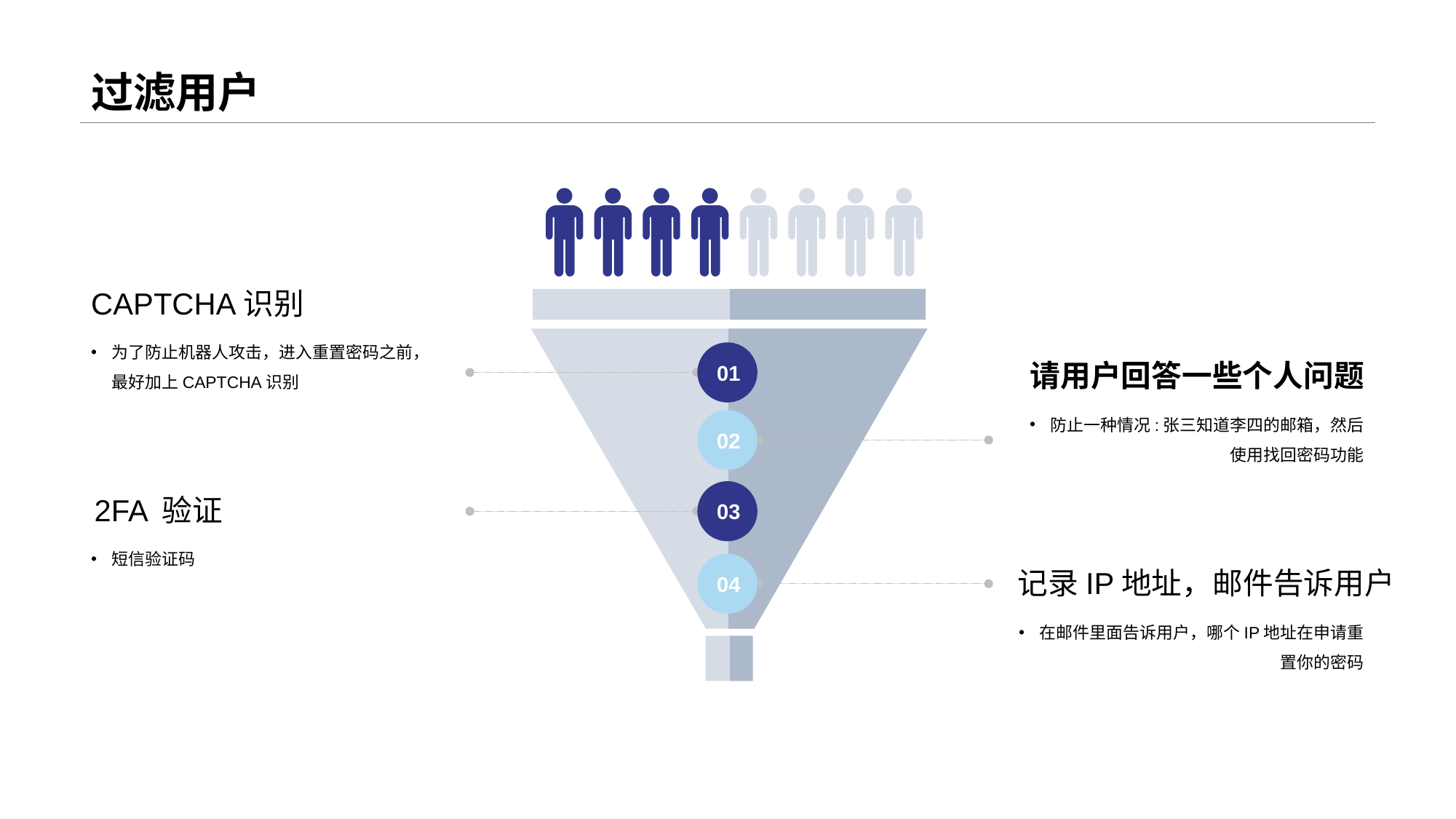

# 过滤用户

CAPTCHA识别

为了防止机器人攻击，进入重置密码之前，最好加上CAPTCHA识别

01
请用户回答一些个人问题
防止一种情况:张三知道李四的邮箱，然后使用找回密码功能
02
2FA 验证
03
短信验证码
04
记录IP地址，邮件告诉用户
在邮件里面告诉用户，哪个IP地址在申请重置你的密码